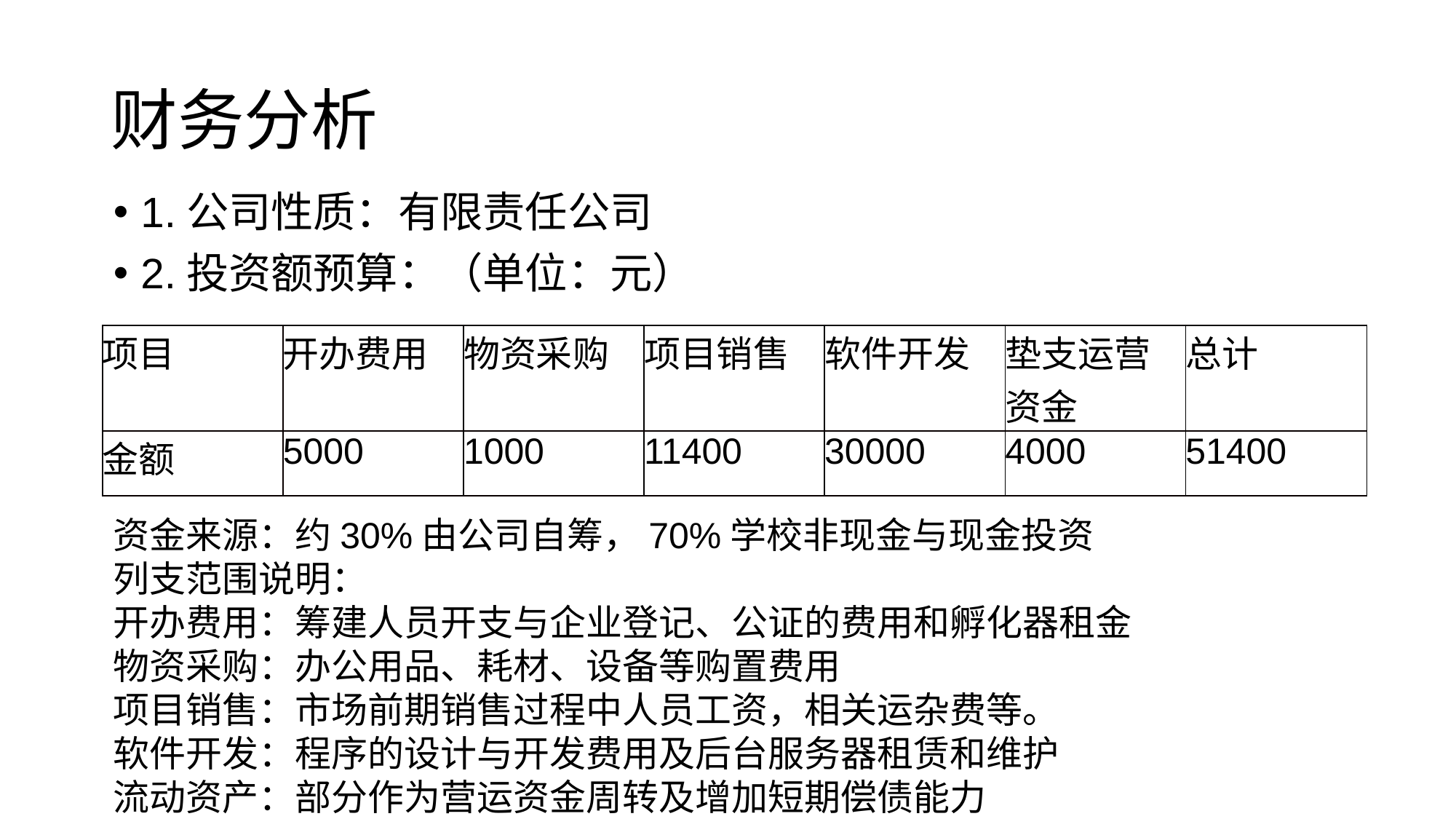

# 财务分析
1.公司性质：有限责任公司
2.投资额预算：（单位：元）

| 项目 | 开办费用 | 物资采购 | 项目销售 | 软件开发 | 垫支运营资金 | 总计 |
| --- | --- | --- | --- | --- | --- | --- |
| 金额 | 5000 | 1000 | 11400 | 30000 | 4000 | 51400 |
资金来源：约30%由公司自筹，70%学校非现金与现金投资
列支范围说明：
开办费用：筹建人员开支与企业登记、公证的费用和孵化器租金
物资采购：办公用品、耗材、设备等购置费用
项目销售：市场前期销售过程中人员工资，相关运杂费等。
软件开发：程序的设计与开发费用及后台服务器租赁和维护
流动资产：部分作为营运资金周转及增加短期偿债能力